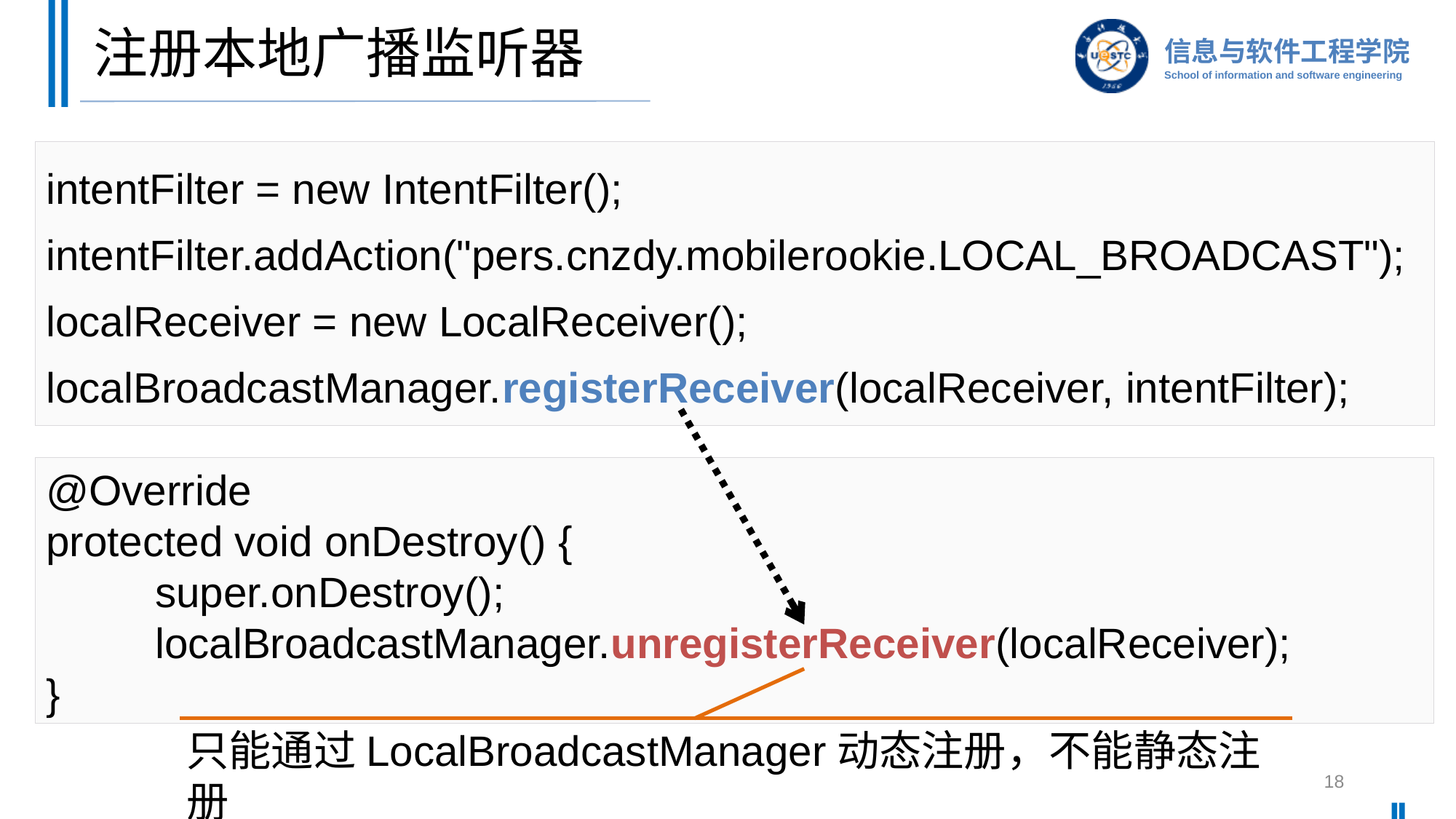

# 注册本地广播监听器
intentFilter = new IntentFilter();
intentFilter.addAction("pers.cnzdy.mobilerookie.LOCAL_BROADCAST");
localReceiver = new LocalReceiver();
localBroadcastManager.registerReceiver(localReceiver, intentFilter);
@Override
protected void onDestroy() {
	super.onDestroy();
	localBroadcastManager.unregisterReceiver(localReceiver);
}
只能通过LocalBroadcastManager动态注册，不能静态注册
18